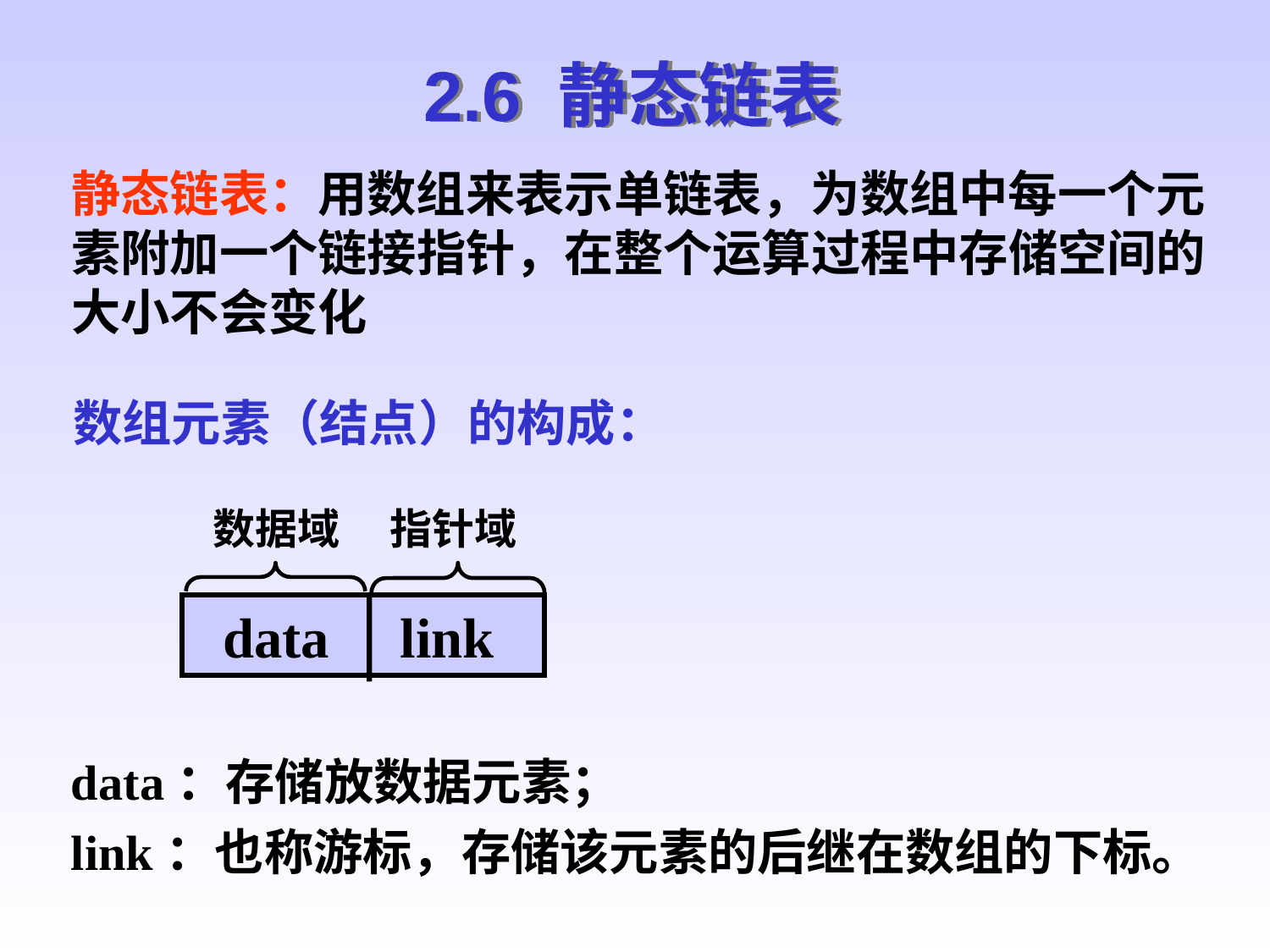

2.6 静态链表
静态链表：用数组来表示单链表，为数组中每一个元素附加一个链接指针，在整个运算过程中存储空间的大小不会变化
数组元素（结点）的构成：

数据域
指针域
  data     link

data：存储放数据元素；
link：也称游标，存储该元素的后继在数组的下标。